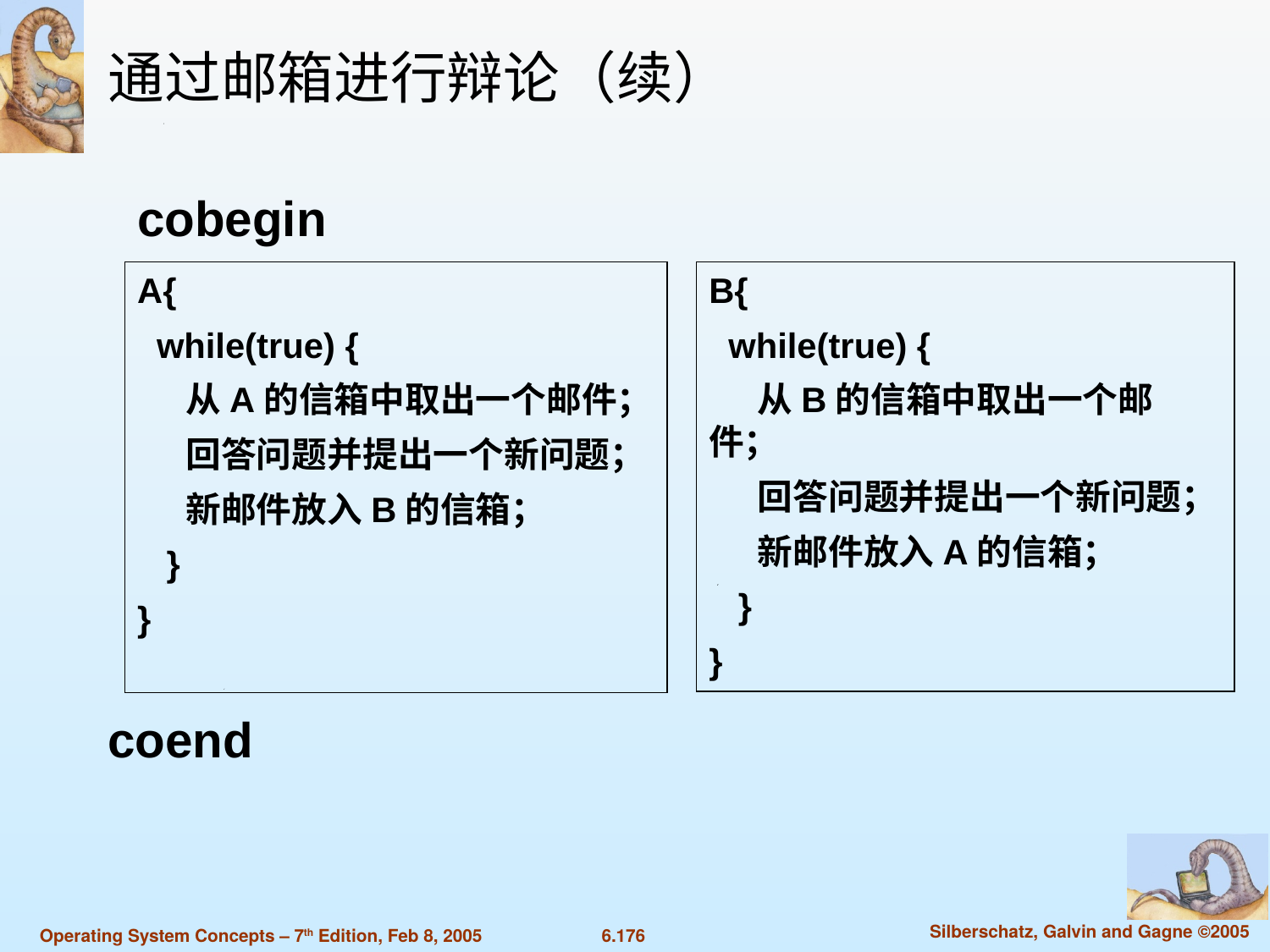

通过邮箱进行辩论（续）
cobegin
A{
  while(true) {
     从A的信箱中取出一个邮件；
     回答问题并提出一个新问题；
     新邮件放入B的信箱；
   }
}
B{
  while(true) {
     从B的信箱中取出一个邮件；
     回答问题并提出一个新问题；
     新邮件放入A的信箱；
   }
}
coend